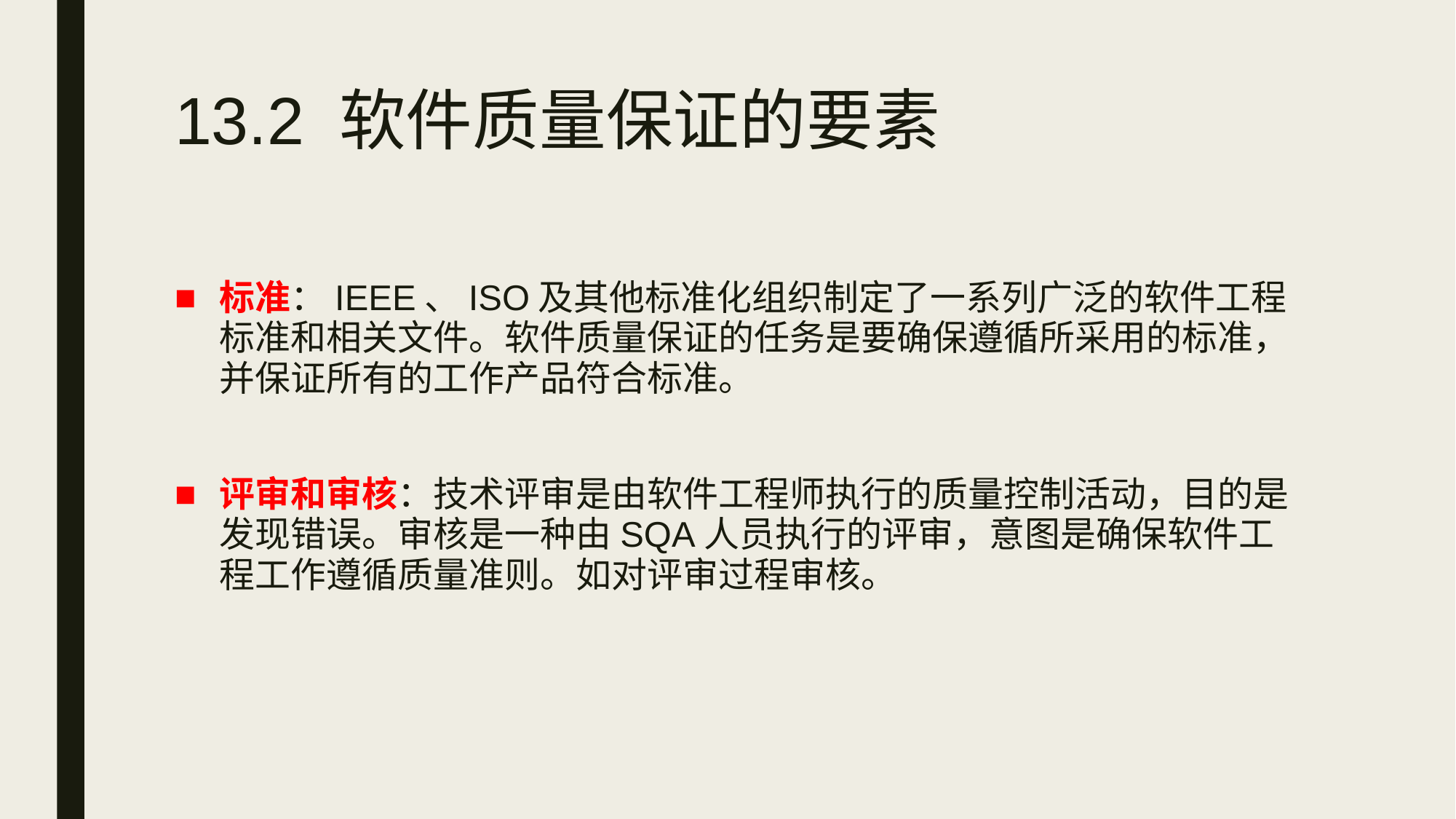

# 13.2 软件质量保证的要素
标准：IEEE、ISO及其他标准化组织制定了一系列广泛的软件工程标准和相关文件。软件质量保证的任务是要确保遵循所采用的标准，并保证所有的工作产品符合标准。

评审和审核：技术评审是由软件工程师执行的质量控制活动，目的是发现错误。审核是一种由SQA人员执行的评审，意图是确保软件工程工作遵循质量准则。如对评审过程审核。